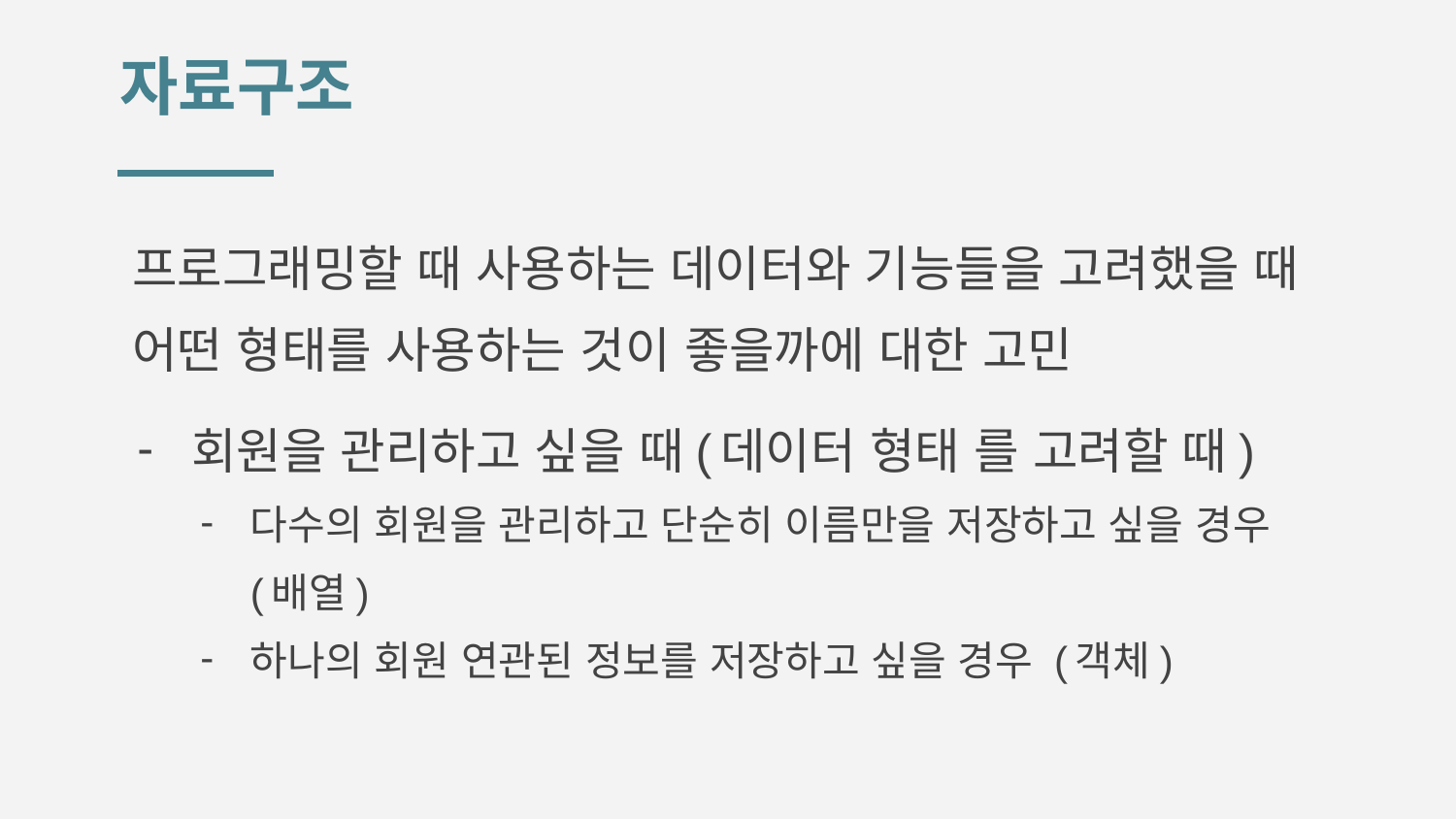

# 자료구조
프로그래밍할 때 사용하는 데이터와 기능들을 고려했을 때 어떤 형태를 사용하는 것이 좋을까에 대한 고민
회원을 관리하고 싶을 때(데이터 형태 를 고려할 때)
다수의 회원을 관리하고 단순히 이름만을 저장하고 싶을 경우 (배열)
하나의 회원 연관된 정보를 저장하고 싶을 경우 (객체)